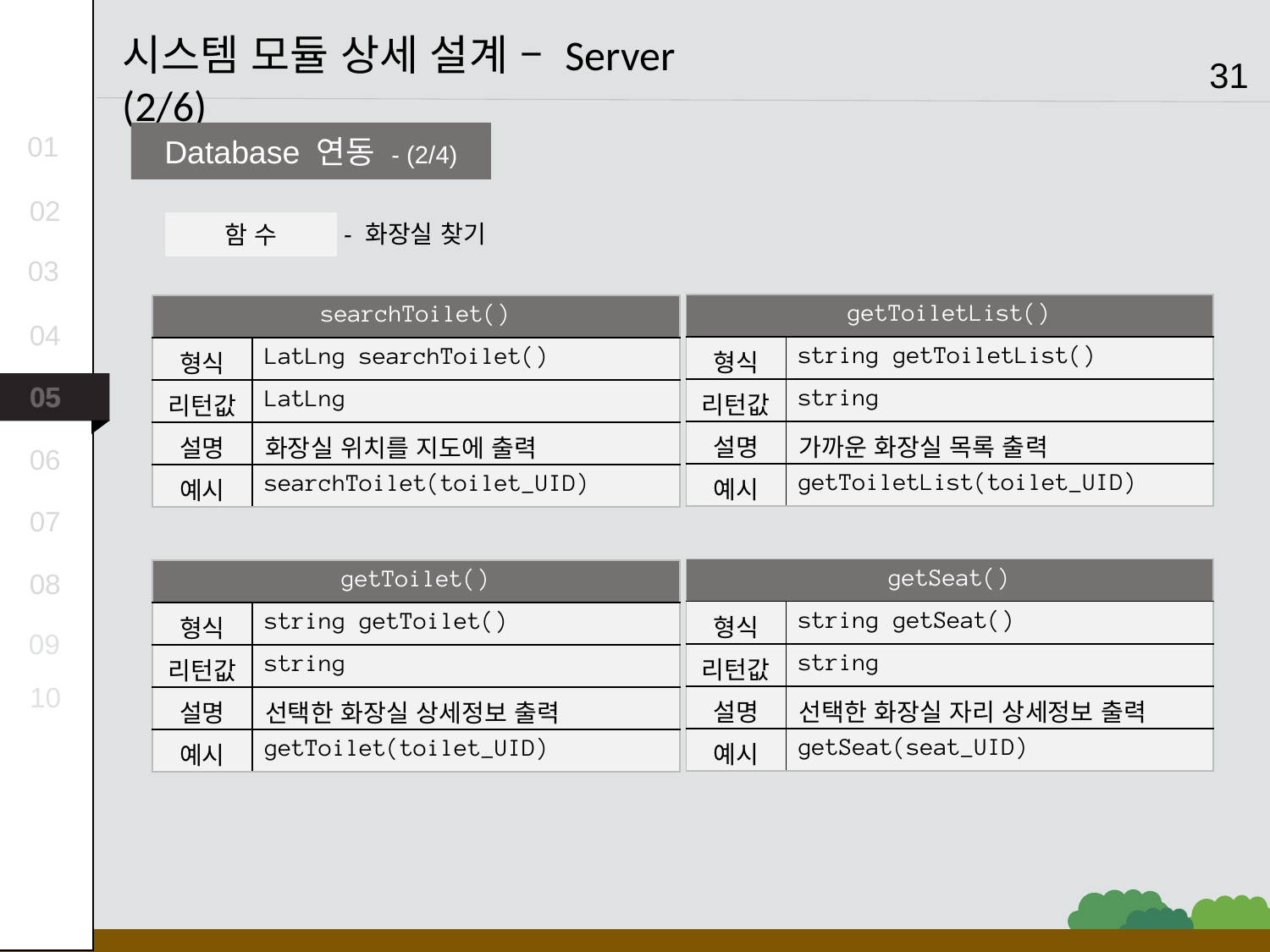

시스템 모듈 상세 설계 – Server (2/6)

31
01
Database 연동 - (2/4)
02
- 화장실 찾기
함 수
03
| getToiletList() |  |
| --- | --- |
| 형식 | string getToiletList() |
| 리턴값 | string |
| 설명 | 가까운 화장실 목록 출력 |
| 예시 | getToiletList(toilet\_UID) |
| searchToilet() |  |
| --- | --- |
| 형식 | LatLng searchToilet() |
| 리턴값 | LatLng |
| 설명 | 화장실 위치를 지도에 출력 |
| 예시 | searchToilet(toilet\_UID) |

04
05

06
07
| getSeat() |  |
| --- | --- |
| 형식 | string getSeat() |
| 리턴값 | string |
| 설명 | 선택한 화장실 자리 상세정보 출력 |
| 예시 | getSeat(seat\_UID) |
08
| getToilet() |  |
| --- | --- |
| 형식 | string getToilet() |
| 리턴값 | string |
| 설명 | 선택한 화장실 상세정보 출력 |
| 예시 | getToilet(toilet\_UID) |
09
10